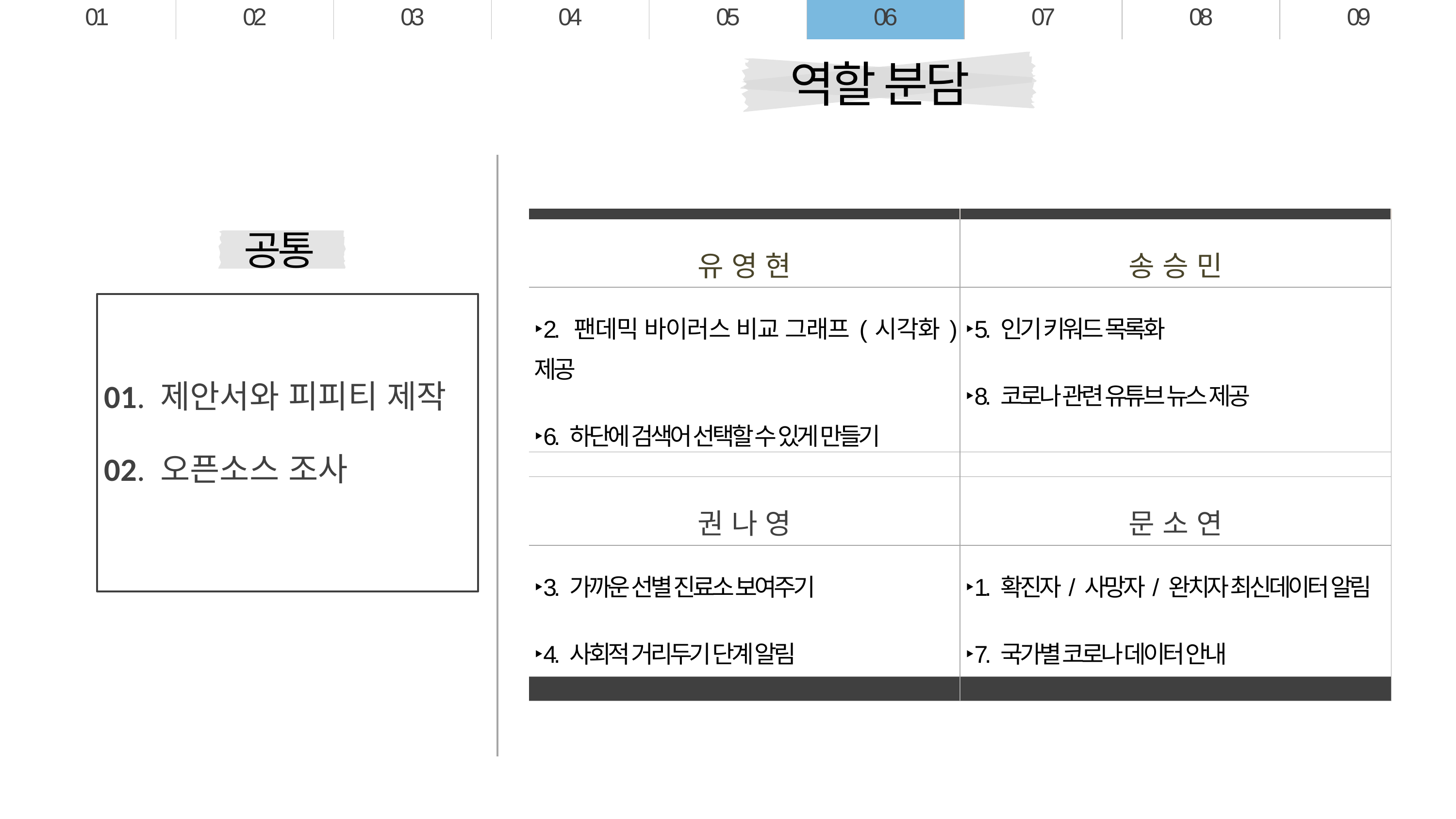

| 01 | 02 | 03 | 04 | 05 | 06 | 07 | 08 | 09 |
| --- | --- | --- | --- | --- | --- | --- | --- | --- |
역할 분담

|  |  |
| --- | --- |
| 유 영 현 | 송 승 민 |
| ‣2. 팬데믹 바이러스 비교 그래프(시각화) 제공 ‣6. 하단에 검색어 선택할 수 있게 만들기 | ‣5. 인기 키워드 목록화 ‣8. 코로나 관련 유튜브 뉴스 제공 |
|  |  |
| 권 나 영 | 문 소 연 |
| ‣3. 가까운 선별 진료소 보여주기 ‣4. 사회적 거리두기 단계 알림 | ‣1. 확진자/ 사망자/ 완치자 최신데이터 알림 ‣7. 국가별 코로나 데이터 안내 |
|  |  |
공통

01. 제안서와 피피티 제작

02. 오픈소스 조사